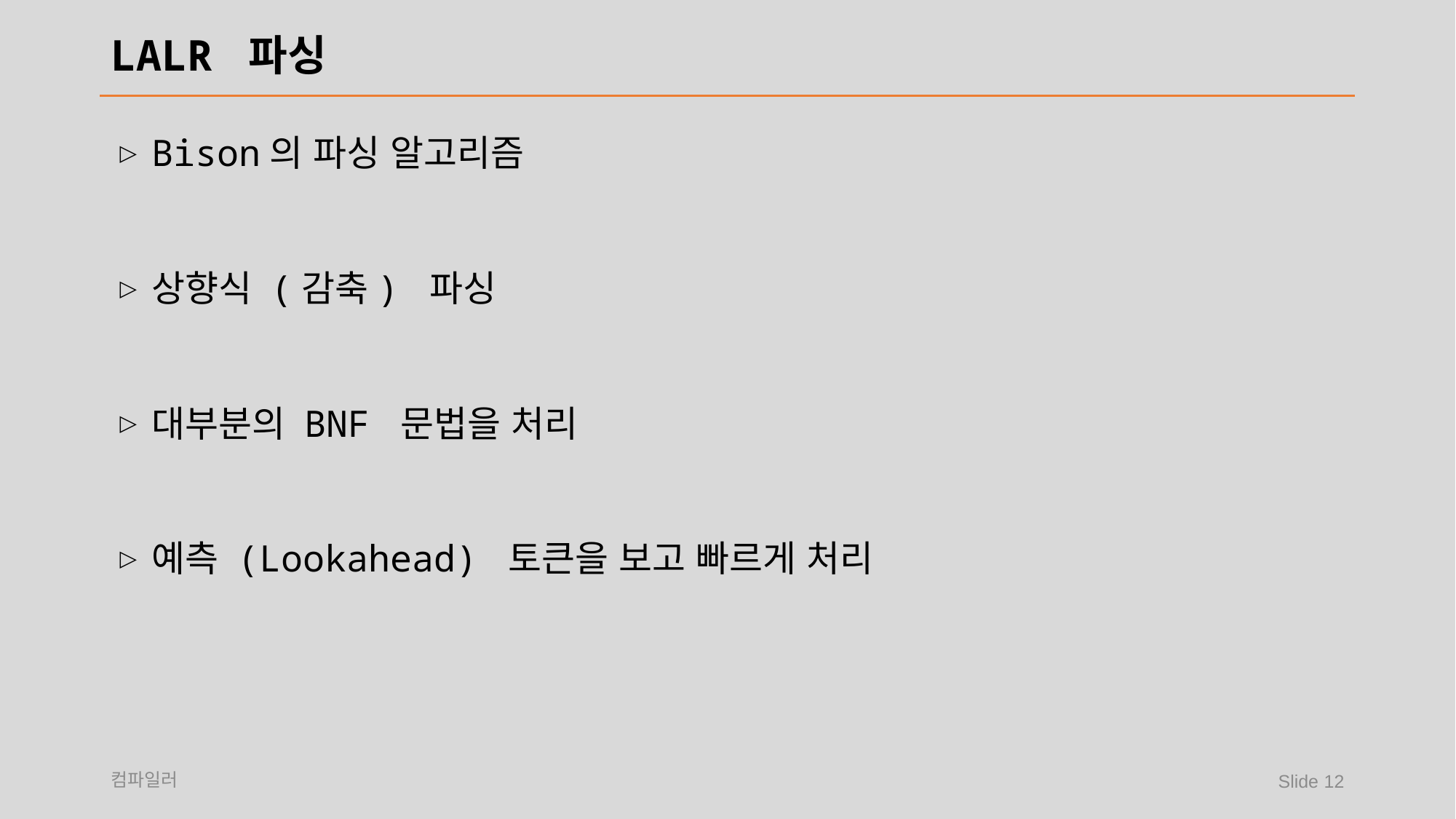

# LALR 파싱
Bison의 파싱 알고리즘

상향식 (감축) 파싱

대부분의 BNF 문법을 처리

예측 (Lookahead) 토큰을 보고 빠르게 처리
컴파일러
Slide 12